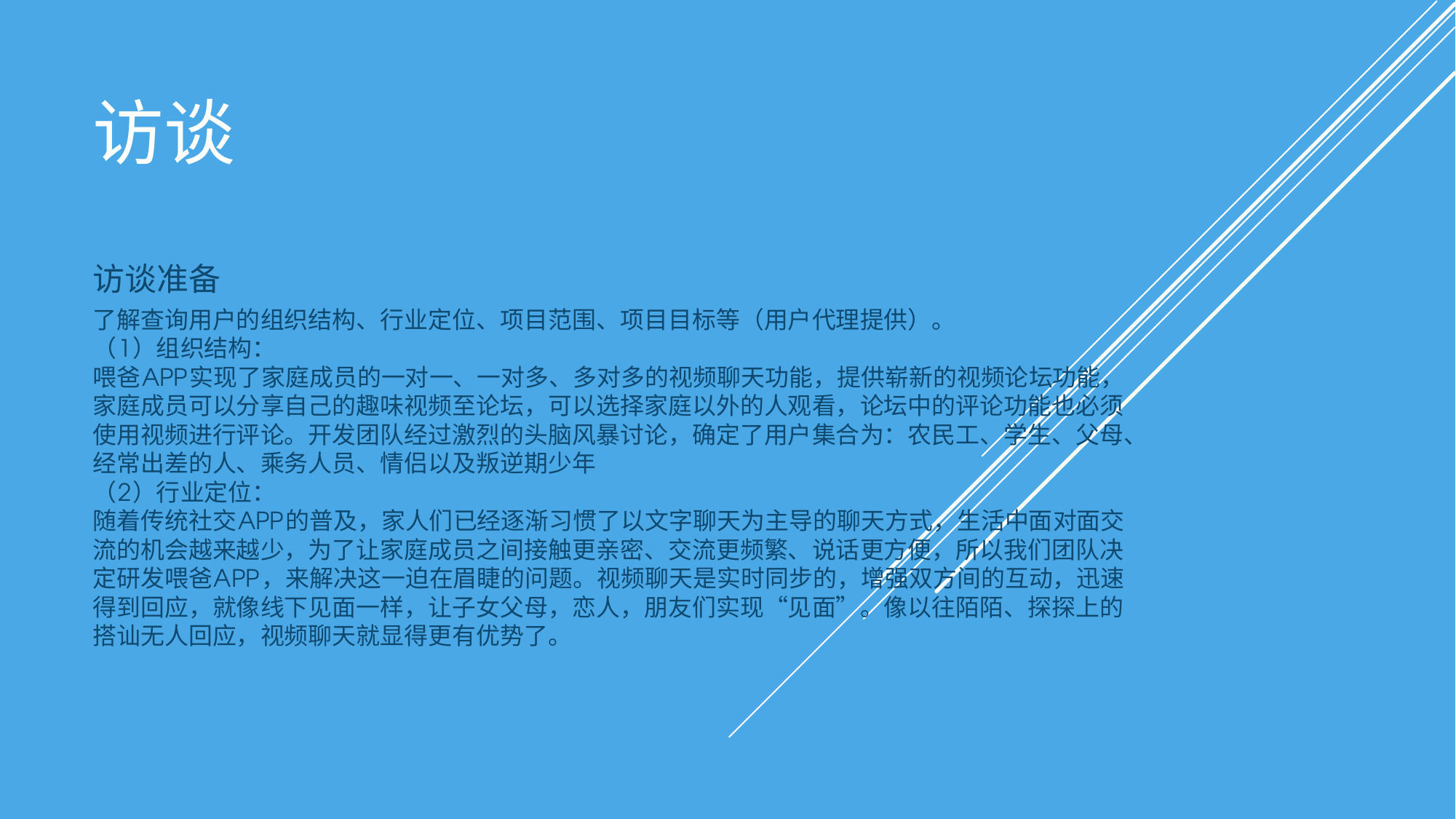

# 访谈
访谈准备
了解查询用户的组织结构、行业定位、项目范围、项目目标等（用户代理提供）。
（1）组织结构：
喂爸APP实现了家庭成员的一对一、一对多、多对多的视频聊天功能，提供崭新的视频论坛功能，家庭成员可以分享自己的趣味视频至论坛，可以选择家庭以外的人观看，论坛中的评论功能也必须使用视频进行评论。开发团队经过激烈的头脑风暴讨论，确定了用户集合为：农民工、学生、父母、经常出差的人、乘务人员、情侣以及叛逆期少年
（2）行业定位：
随着传统社交APP的普及，家人们已经逐渐习惯了以文字聊天为主导的聊天方式，生活中面对面交流的机会越来越少，为了让家庭成员之间接触更亲密、交流更频繁、说话更方便，所以我们团队决定研发喂爸APP，来解决这一迫在眉睫的问题。视频聊天是实时同步的，增强双方间的互动，迅速得到回应，就像线下见面一样，让子女父母，恋人，朋友们实现“见面”。像以往陌陌、探探上的搭讪无人回应，视频聊天就显得更有优势了。